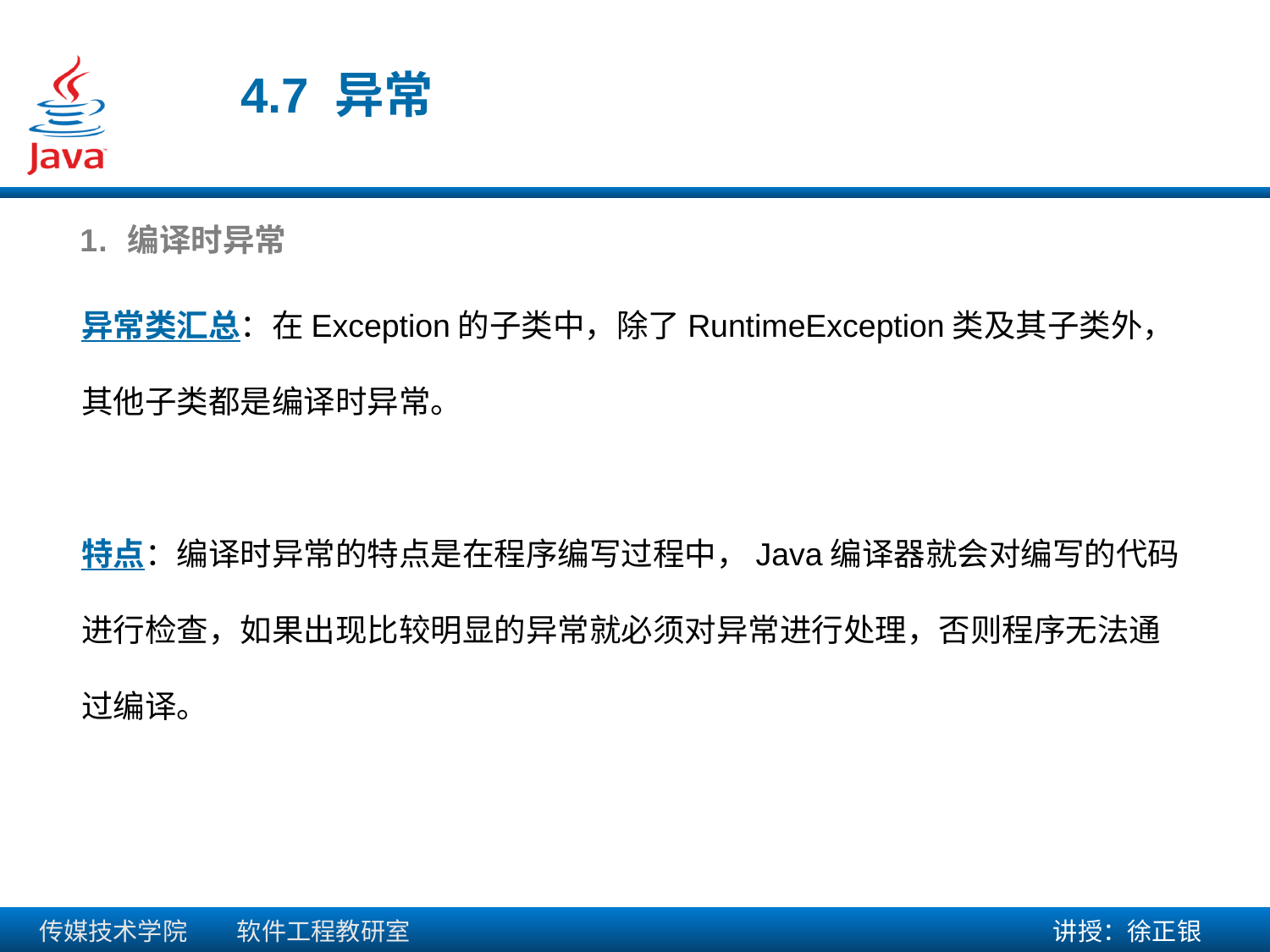

4.7 异常
编译时异常
异常类汇总：在Exception的子类中，除了RuntimeException类及其子类外，其他子类都是编译时异常。

特点：编译时异常的特点是在程序编写过程中，Java编译器就会对编写的代码进行检查，如果出现比较明显的异常就必须对异常进行处理，否则程序无法通过编译。